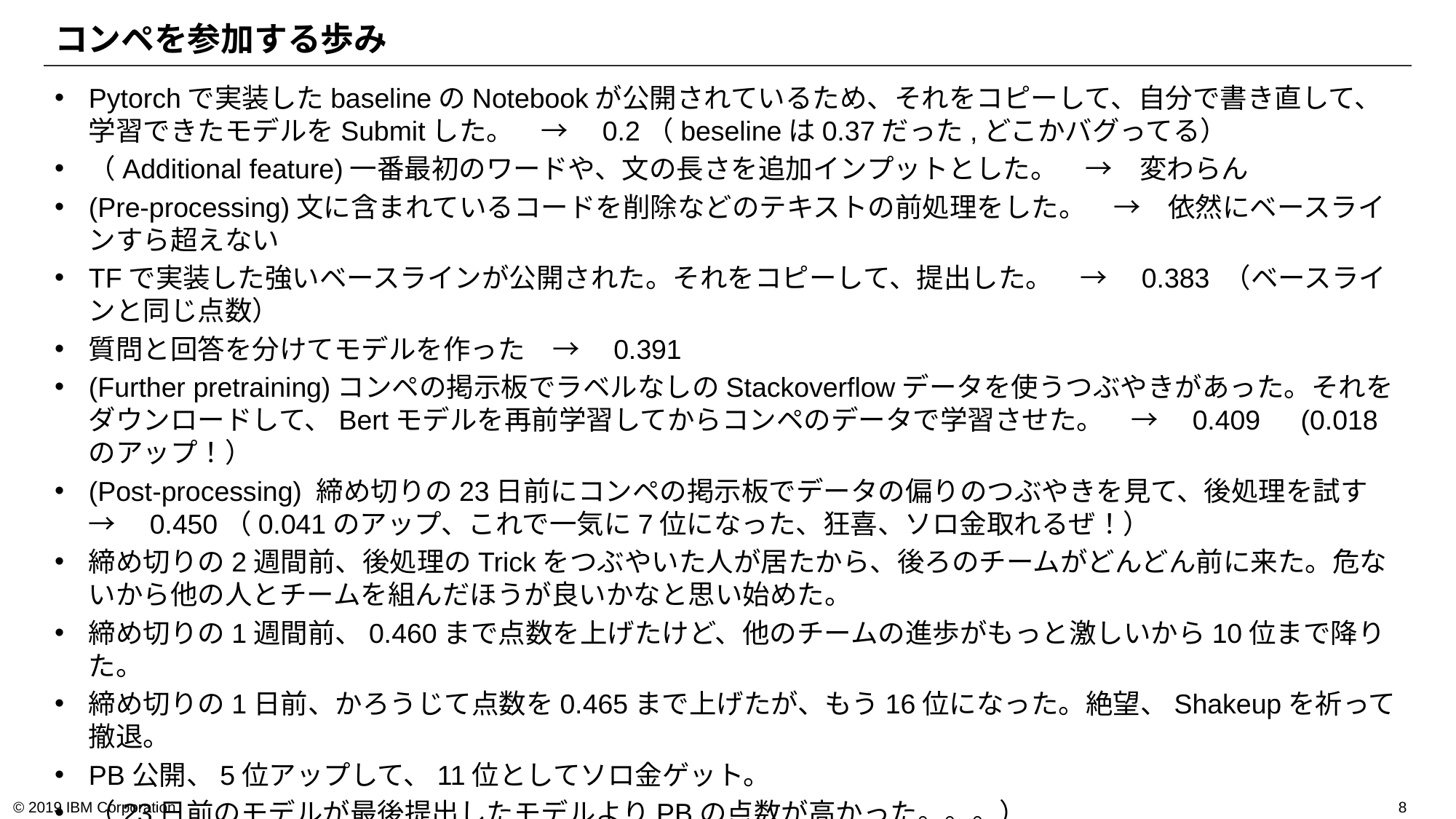

# コンペを参加する歩み
Pytorchで実装したbaselineのNotebookが公開されているため、それをコピーして、自分で書き直して、学習できたモデルをSubmitした。　→　0.2（beselineは0.37だった,どこかバグってる）
（Additional feature)一番最初のワードや、文の長さを追加インプットとした。　→　変わらん
(Pre-processing)文に含まれているコードを削除などのテキストの前処理をした。　→　依然にベースラインすら超えない
TFで実装した強いベースラインが公開された。それをコピーして、提出した。　→　0.383 （ベースラインと同じ点数）
質問と回答を分けてモデルを作った　→　0.391
(Further pretraining)コンペの掲示板でラベルなしのStackoverflowデータを使うつぶやきがあった。それをダウンロードして、Bertモデルを再前学習してからコンペのデータで学習させた。　→　0.409　(0.018のアップ！）
(Post-processing) 締め切りの23日前にコンペの掲示板でデータの偏りのつぶやきを見て、後処理を試す　→　0.450（0.041のアップ、これで一気に7位になった、狂喜、ソロ金取れるぜ！）
締め切りの2週間前、後処理のTrickをつぶやいた人が居たから、後ろのチームがどんどん前に来た。危ないから他の人とチームを組んだほうが良いかなと思い始めた。
締め切りの1週間前、0.460まで点数を上げたけど、他のチームの進歩がもっと激しいから10位まで降りた。
締め切りの1日前、かろうじて点数を0.465まで上げたが、もう16位になった。絶望、Shakeupを祈って撤退。
PB公開、5位アップして、11位としてソロ金ゲット。
（23日前のモデルが最後提出したモデルよりPBの点数が高かった。。。）